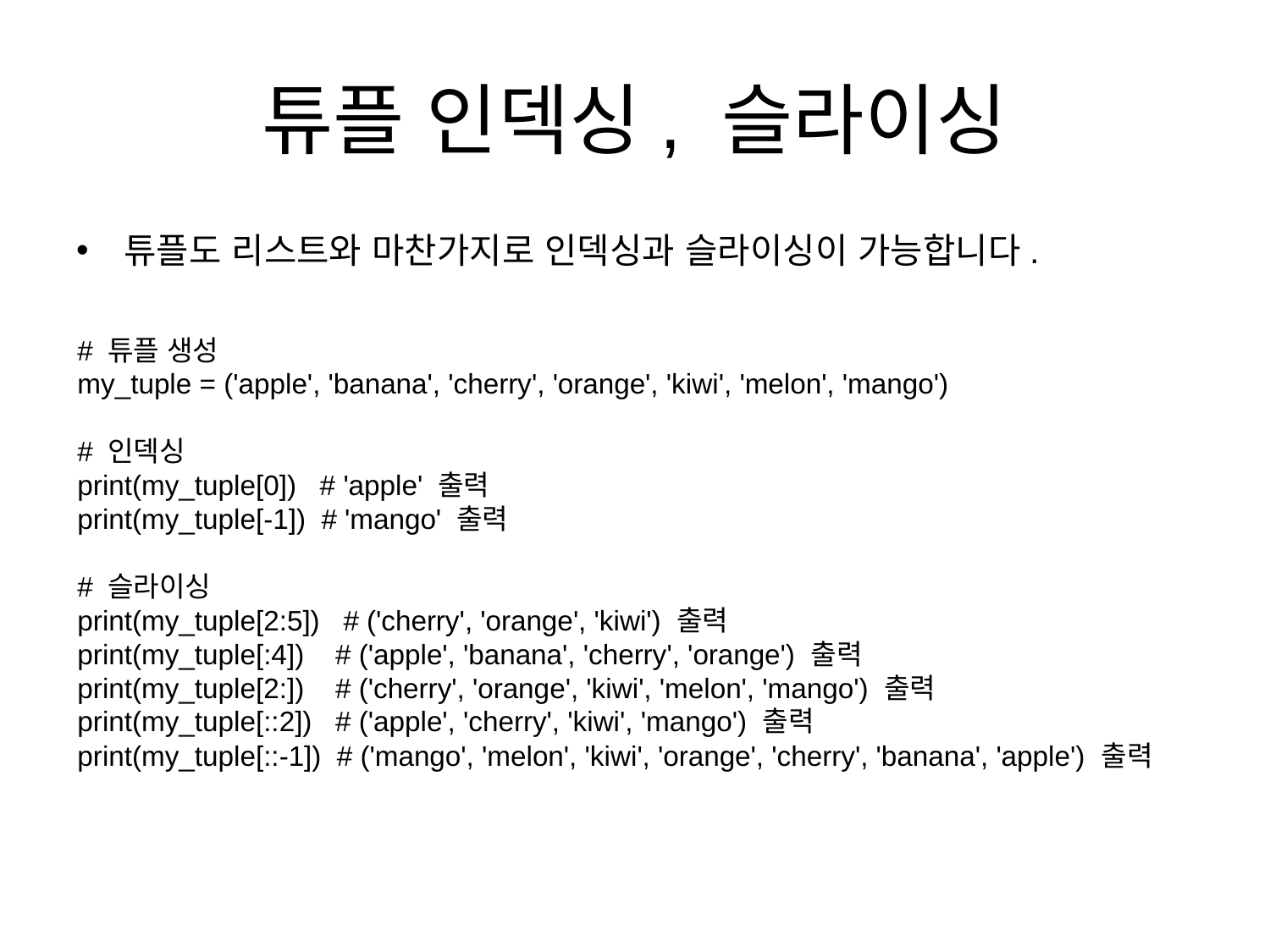

# 튜플 인덱싱, 슬라이싱
튜플도 리스트와 마찬가지로 인덱싱과 슬라이싱이 가능합니다.
# 튜플 생성
my_tuple = ('apple', 'banana', 'cherry', 'orange', 'kiwi', 'melon', 'mango')

# 인덱싱
print(my_tuple[0])   # 'apple' 출력
print(my_tuple[-1])  # 'mango' 출력

# 슬라이싱
print(my_tuple[2:5])   # ('cherry', 'orange', 'kiwi') 출력
print(my_tuple[:4])    # ('apple', 'banana', 'cherry', 'orange') 출력
print(my_tuple[2:])    # ('cherry', 'orange', 'kiwi', 'melon', 'mango') 출력
print(my_tuple[::2])   # ('apple', 'cherry', 'kiwi', 'mango') 출력
print(my_tuple[::-1])  # ('mango', 'melon', 'kiwi', 'orange', 'cherry', 'banana', 'apple') 출력